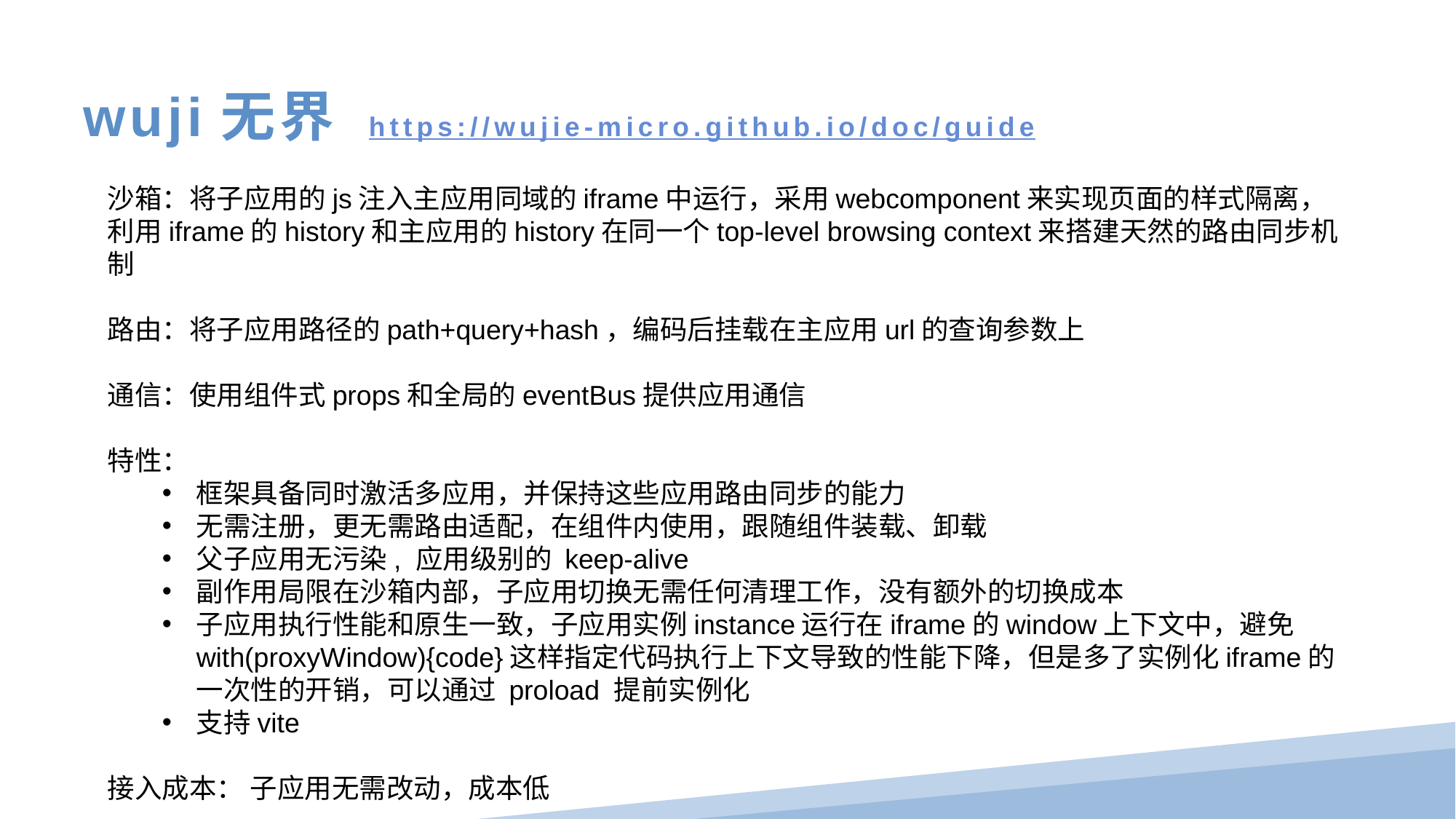

wuji无界 https://wujie-micro.github.io/doc/guide
沙箱：将子应用的js注入主应用同域的iframe中运行，采用webcomponent来实现页面的样式隔离，利用iframe的history和主应用的history在同一个top-level browsing context来搭建天然的路由同步机制
路由：将子应用路径的path+query+hash，编码后挂载在主应用url的查询参数上

通信：使用组件式props和全局的eventBus提供应用通信

特性：
框架具备同时激活多应用，并保持这些应用路由同步的能力
无需注册，更无需路由适配，在组件内使用，跟随组件装载、卸载
父子应用无污染, 应用级别的 keep-alive
副作用局限在沙箱内部，子应用切换无需任何清理工作，没有额外的切换成本
子应用执行性能和原生一致，子应用实例instance运行在iframe的window上下文中，避免with(proxyWindow){code}这样指定代码执行上下文导致的性能下降，但是多了实例化iframe的一次性的开销，可以通过 proload 提前实例化
支持vite

接入成本： 子应用无需改动，成本低